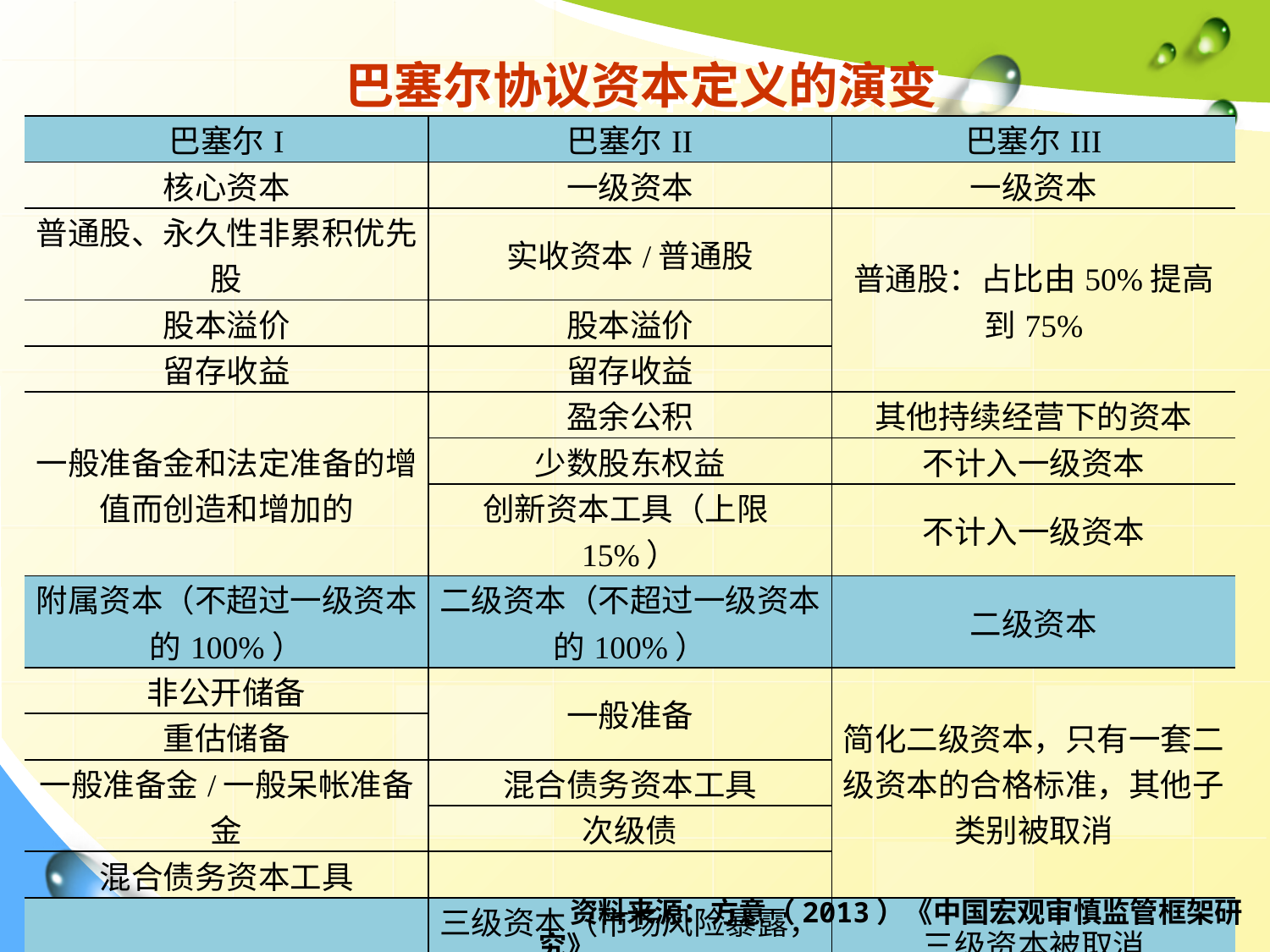

# 巴塞尔协议资本定义的演变
| 巴塞尔I | 巴塞尔II | 巴塞尔III |
| --- | --- | --- |
| 核心资本 | 一级资本 | 一级资本 |
| 普通股、永久性非累积优先股 | 实收资本/普通股 | 普通股：占比由50%提高到75% |
| 股本溢价 | 股本溢价 |  |
| 留存收益 | 留存收益 |  |
| 一般准备金和法定准备的增值而创造和增加的 | 盈余公积 | 其他持续经营下的资本 |
|  | 少数股东权益 | 不计入一级资本 |
|  | 创新资本工具（上限15%） | 不计入一级资本 |
| 附属资本（不超过一级资本的100%） | 二级资本（不超过一级资本的100%） | 二级资本 |
| 非公开储备 | 一般准备 | 简化二级资本，只有一套二级资本的合格标准，其他子类别被取消 |
| 重估储备 |  |  |
| 一般准备金/一般呆帐准备金 | 混合债务资本工具 |  |
|  | 次级债 |  |
| 混合债务资本工具 |  |  |
|  | 三级资本（市场风险暴露，极端情况适用） | 三级资本被取消 |
资料来源：方意（2013）《中国宏观审慎监管框架研究》